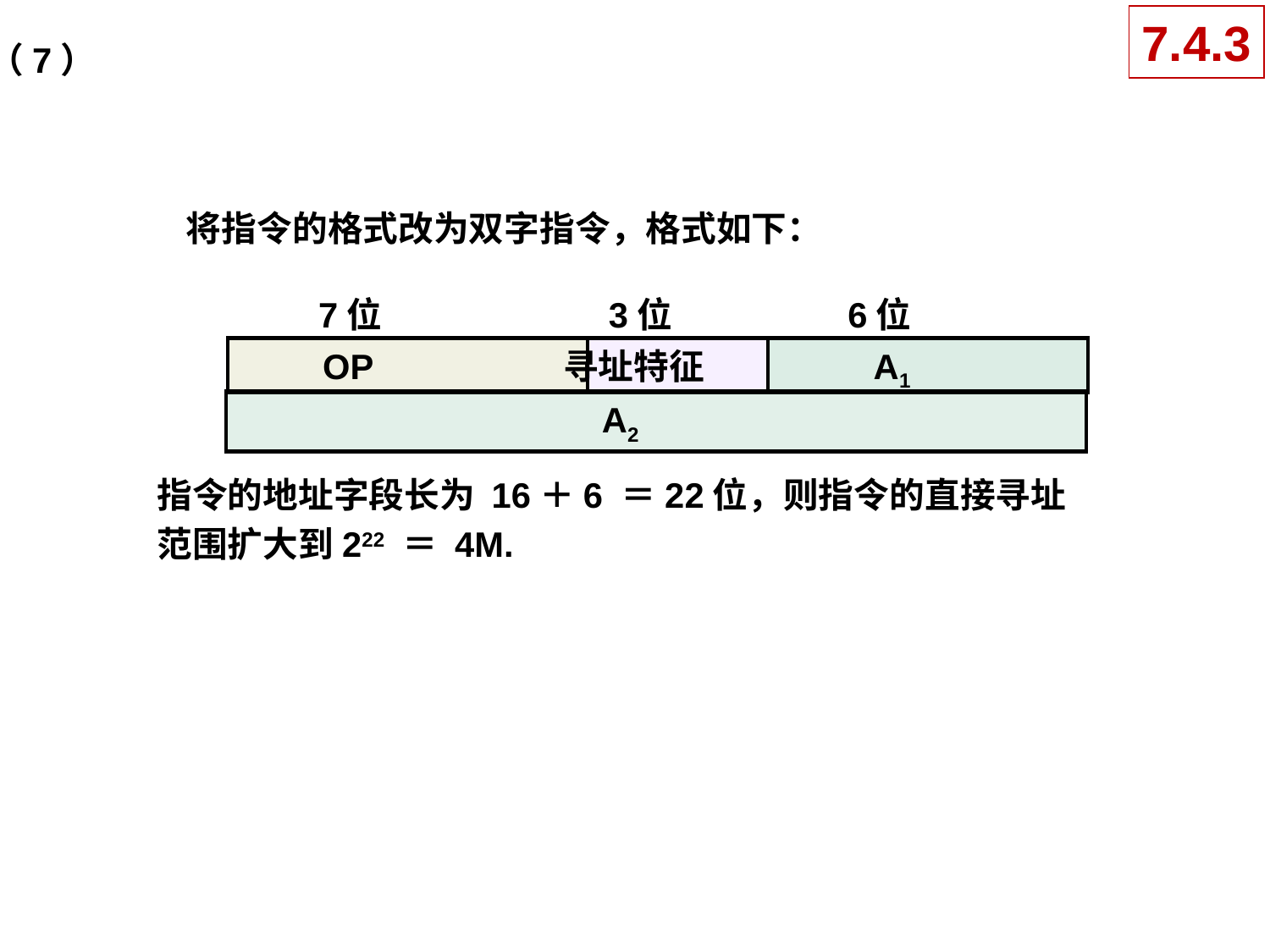

7.4.3
（7）
将指令的格式改为双字指令，格式如下：
7位
3位
6位

OP

寻址特征

A1

A2
指令的地址字段长为 16＋6 ＝22位，则指令的直接寻址
范围扩大到222 ＝ 4M.